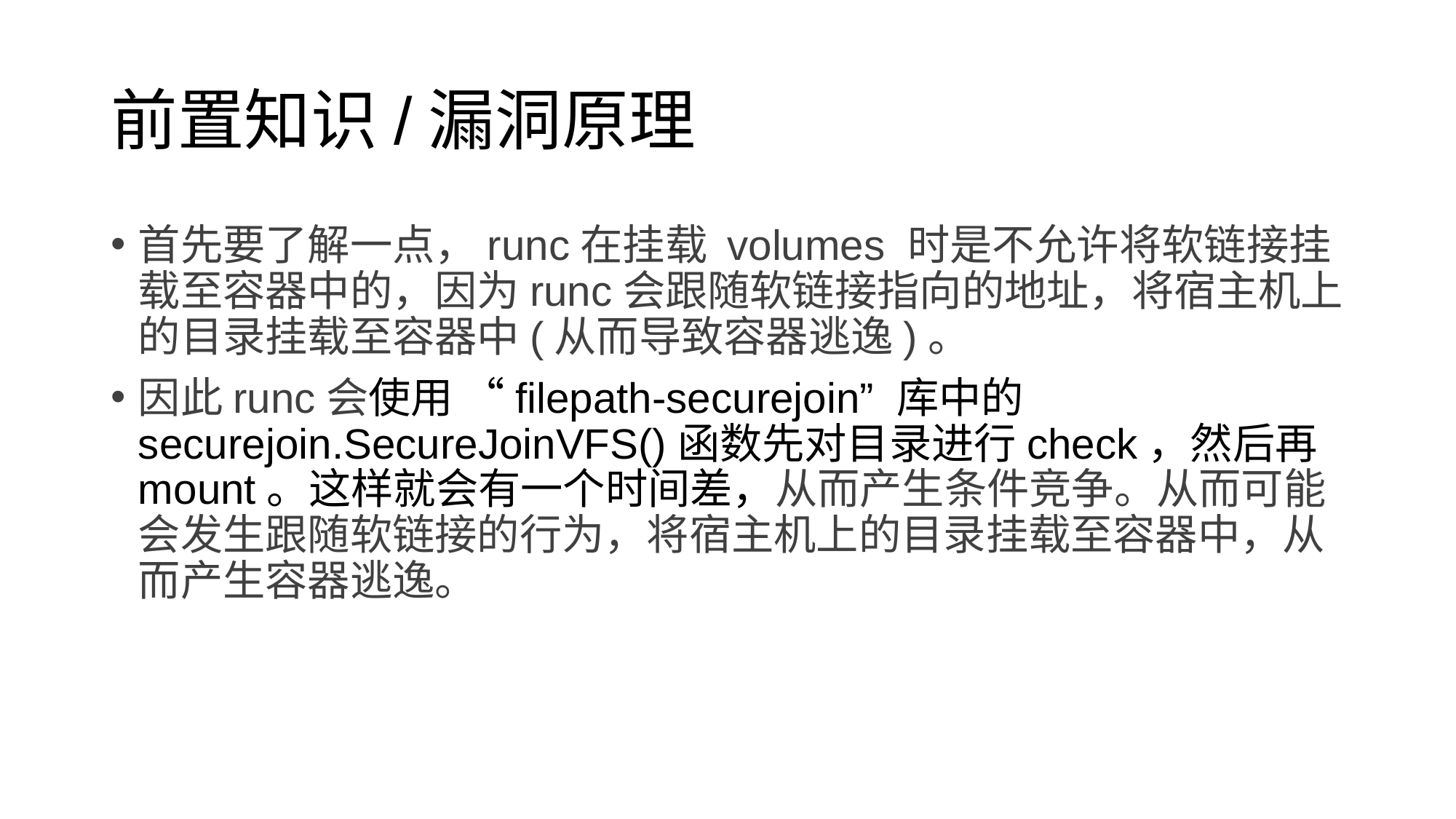

# 前置知识/漏洞原理
首先要了解一点，runc在挂载 volumes 时是不允许将软链接挂载至容器中的，因为runc会跟随软链接指向的地址，将宿主机上的目录挂载至容器中(从而导致容器逃逸)。
因此runc会使用 “filepath-securejoin” 库中的securejoin.SecureJoinVFS()函数先对目录进行check，然后再mount。这样就会有一个时间差，从而产生条件竞争。从而可能会发生跟随软链接的行为，将宿主机上的目录挂载至容器中，从而产生容器逃逸。